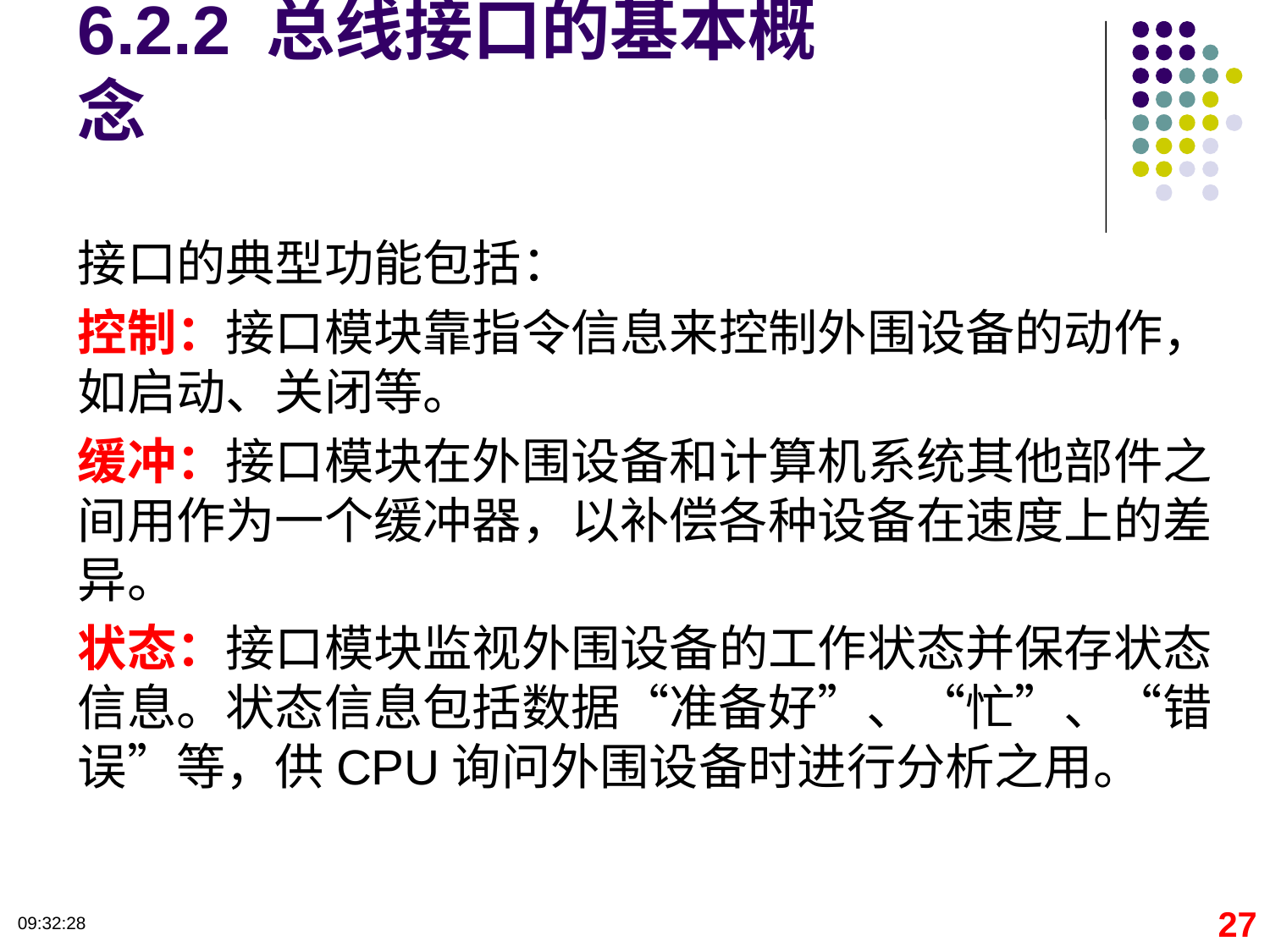

# 6.2.2 总线接口的基本概念
接口的典型功能包括：
控制：接口模块靠指令信息来控制外围设备的动作，如启动、关闭等。
缓冲：接口模块在外围设备和计算机系统其他部件之间用作为一个缓冲器，以补偿各种设备在速度上的差异。
状态：接口模块监视外围设备的工作状态并保存状态信息。状态信息包括数据“准备好”、“忙”、“错误”等，供CPU询问外围设备时进行分析之用。
27
09:32:28